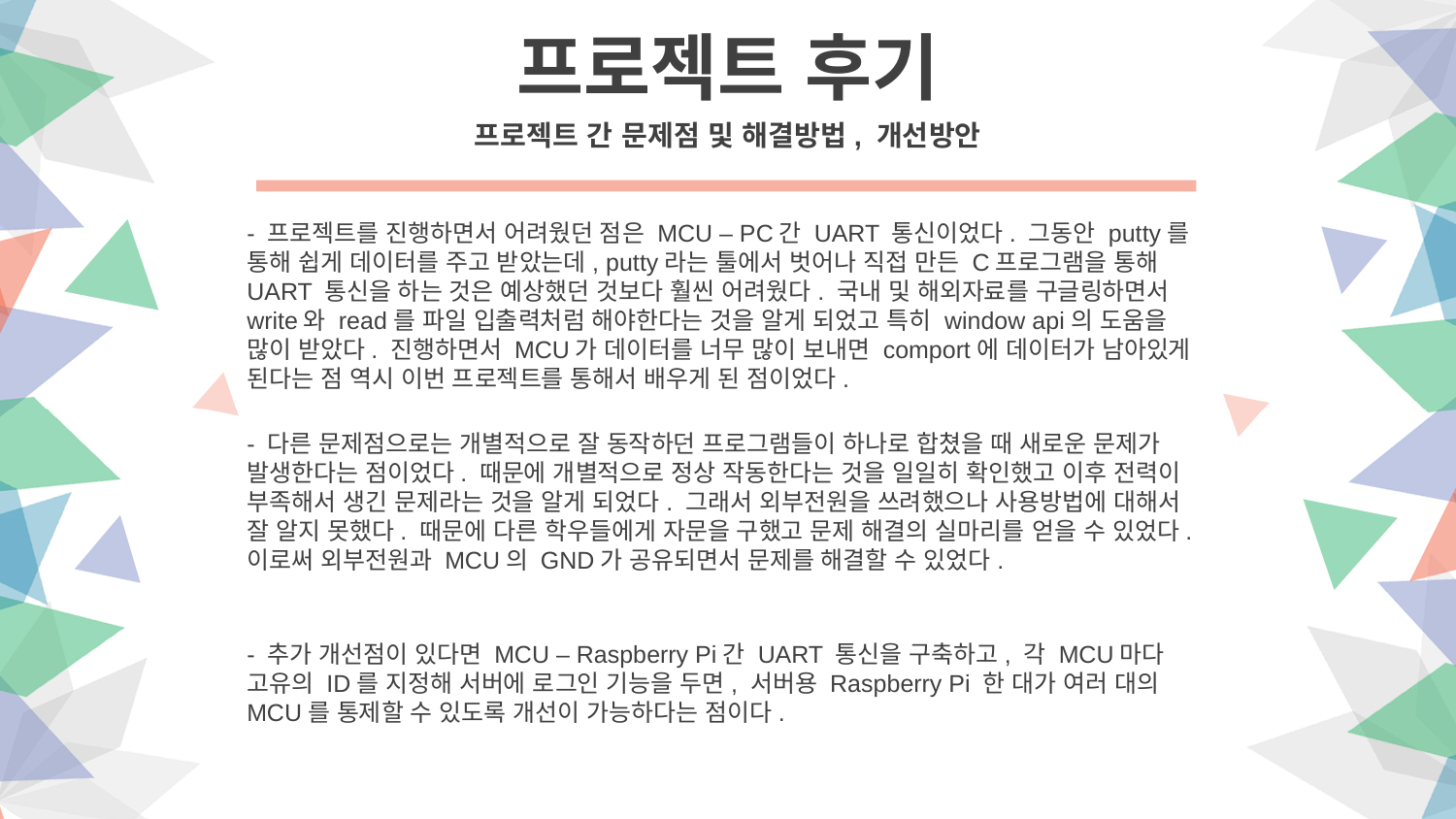

프로젝트 후기
프로젝트 간 문제점 및 해결방법, 개선방안

- 프로젝트를 진행하면서 어려웠던 점은 MCU – PC간 UART 통신이었다. 그동안 putty를 통해 쉽게 데이터를 주고 받았는데, putty라는 툴에서 벗어나 직접 만든 C프로그램을 통해 UART 통신을 하는 것은 예상했던 것보다 훨씬 어려웠다. 국내 및 해외자료를 구글링하면서 write와 read를 파일 입출력처럼 해야한다는 것을 알게 되었고 특히 window api의 도움을 많이 받았다. 진행하면서 MCU가 데이터를 너무 많이 보내면 comport에 데이터가 남아있게 된다는 점 역시 이번 프로젝트를 통해서 배우게 된 점이었다.
- 다른 문제점으로는 개별적으로 잘 동작하던 프로그램들이 하나로 합쳤을 때 새로운 문제가 발생한다는 점이었다. 때문에 개별적으로 정상 작동한다는 것을 일일히 확인했고 이후 전력이 부족해서 생긴 문제라는 것을 알게 되었다. 그래서 외부전원을 쓰려했으나 사용방법에 대해서 잘 알지 못했다. 때문에 다른 학우들에게 자문을 구했고 문제 해결의 실마리를 얻을 수 있었다. 이로써 외부전원과 MCU의 GND가 공유되면서 문제를 해결할 수 있었다.
- 추가 개선점이 있다면 MCU – Raspberry Pi간 UART 통신을 구축하고, 각 MCU마다 고유의 ID를 지정해 서버에 로그인 기능을 두면, 서버용 Raspberry Pi 한 대가 여러 대의 MCU를 통제할 수 있도록 개선이 가능하다는 점이다.